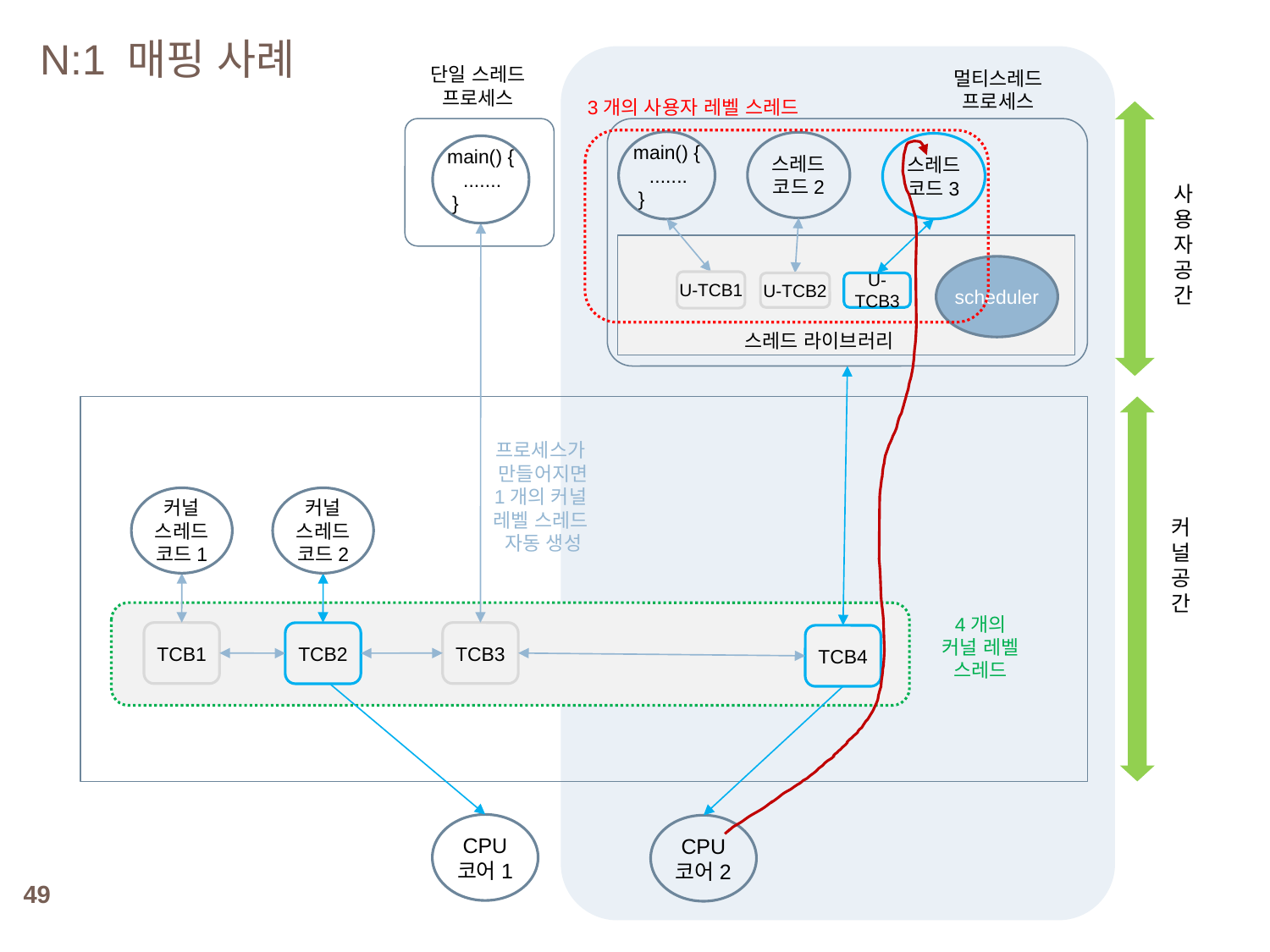

N:1 매핑 사례

단일 스레드
프로세스
멀티스레드
프로세스
3개의 사용자 레벨 스레드

main() {
   .......
 }
스레드
코드2
스레드
코드3
main() {
   .......
 }

사용자공간

scheduler
U-TCB1
U-TCB2
U-TCB3
스레드 라이브러리

프로세스가
만들어지면
1개의 커널
레벨 스레드
자동 생성
커널
스레드
코드1
커널
스레드
코드2
커
널
공
간

4개의
커널 레벨 스레드
TCB1
TCB3
TCB2
TCB4
CPU
코어1
CPU
코어2
49